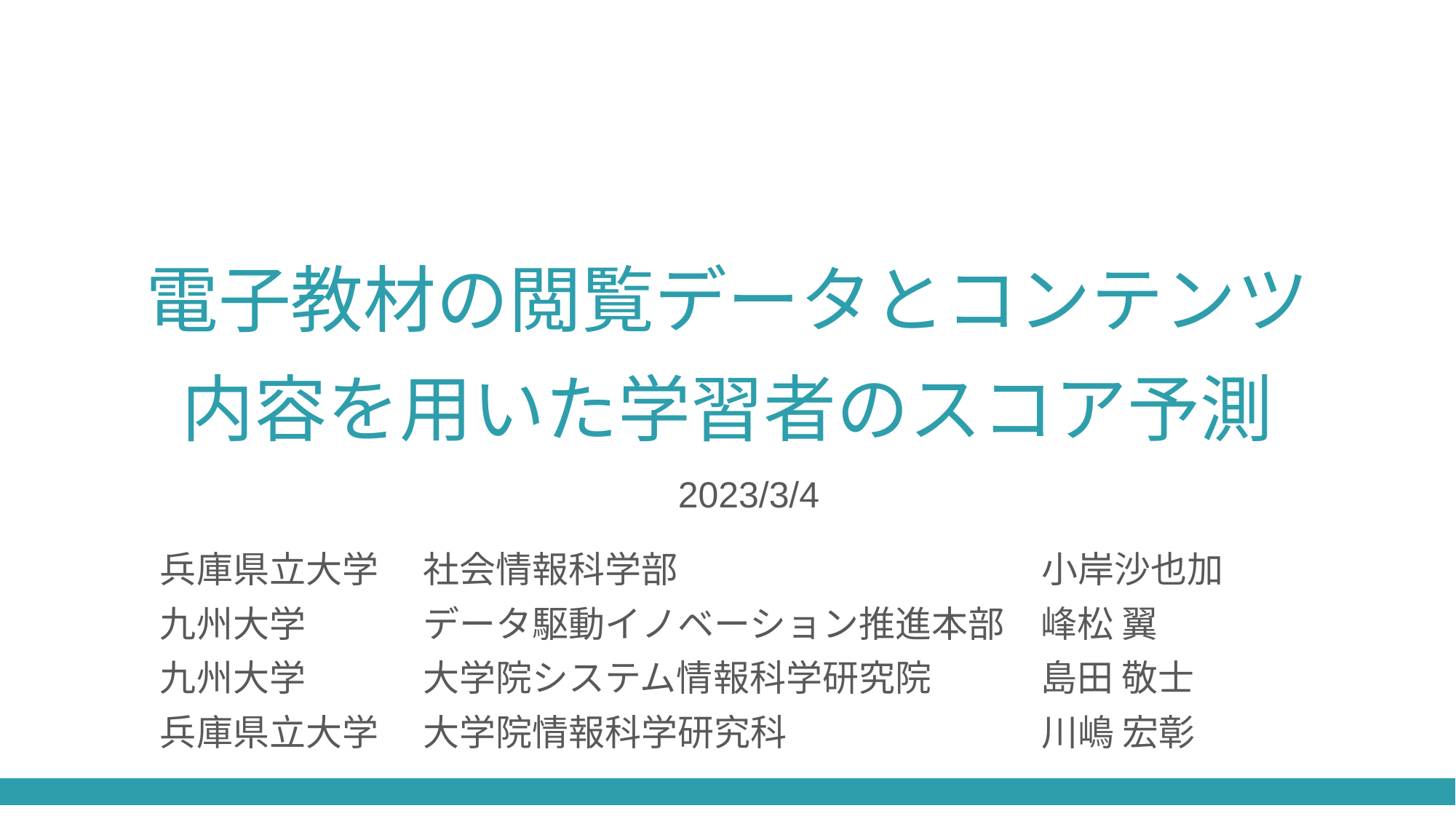

# 電子教材の閲覧データとコンテンツ内容を用いた学習者のスコア予測
　　　　　　　　　　　　　　2023/3/4

兵庫県立大学 　社会情報科学部　　　　　　　　　　小岸沙也加
九州大学　　 　データ駆動イノベーション推進本部　峰松 翼
九州大学 　　　大学院システム情報科学研究院　　　島田 敬士
兵庫県立大学　 大学院情報科学研究科　　　　　　　川嶋 宏彰